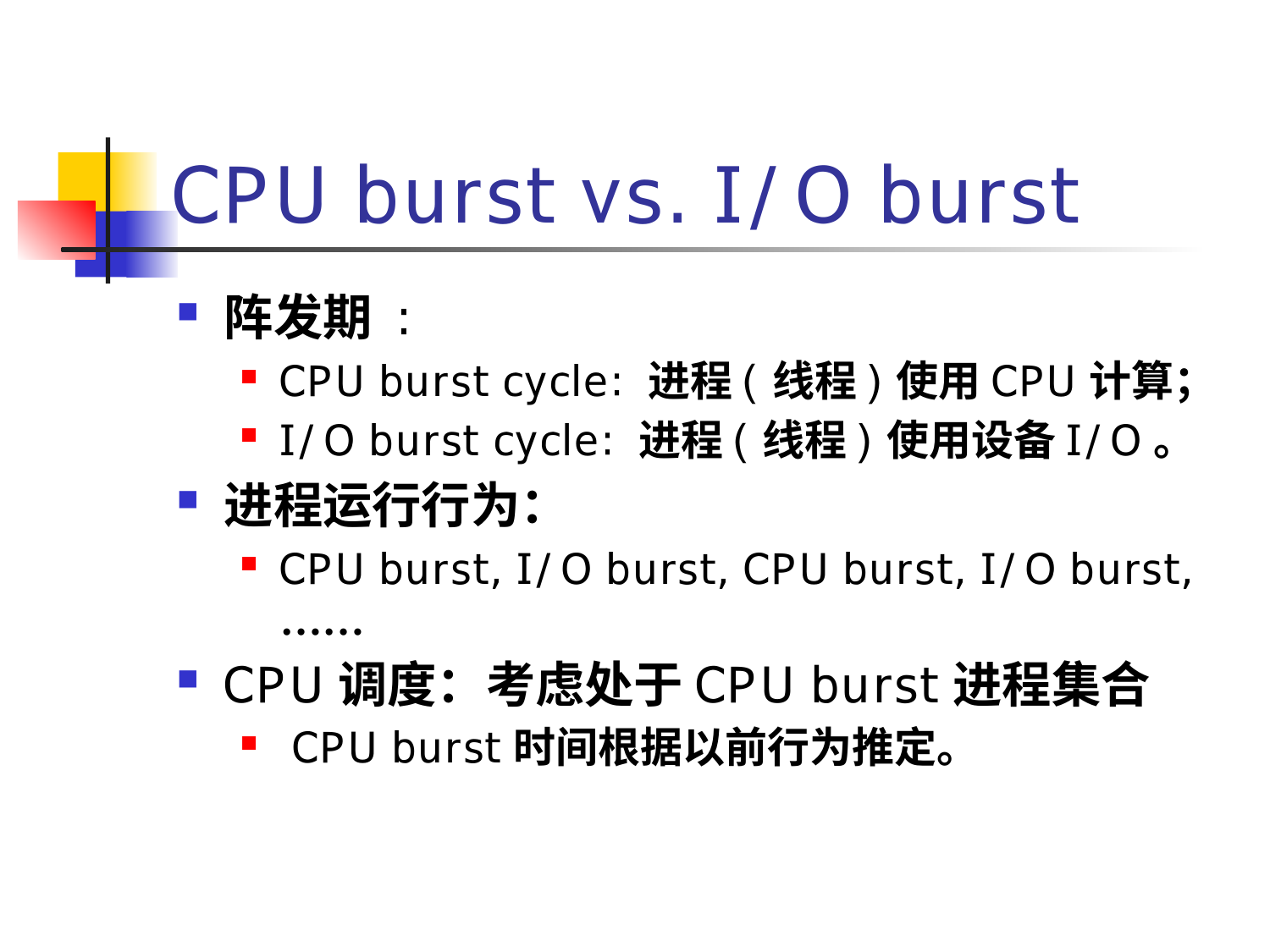

# CPU burst vs. I/O burst
阵发期 :
CPU burst cycle: 进程(线程)使用CPU计算；
I/O burst cycle: 进程(线程)使用设备I/O。
进程运行行为：
CPU burst, I/O burst, CPU burst, I/O burst, ……
CPU调度：考虑处于CPU burst进程集合
 CPU burst时间根据以前行为推定。